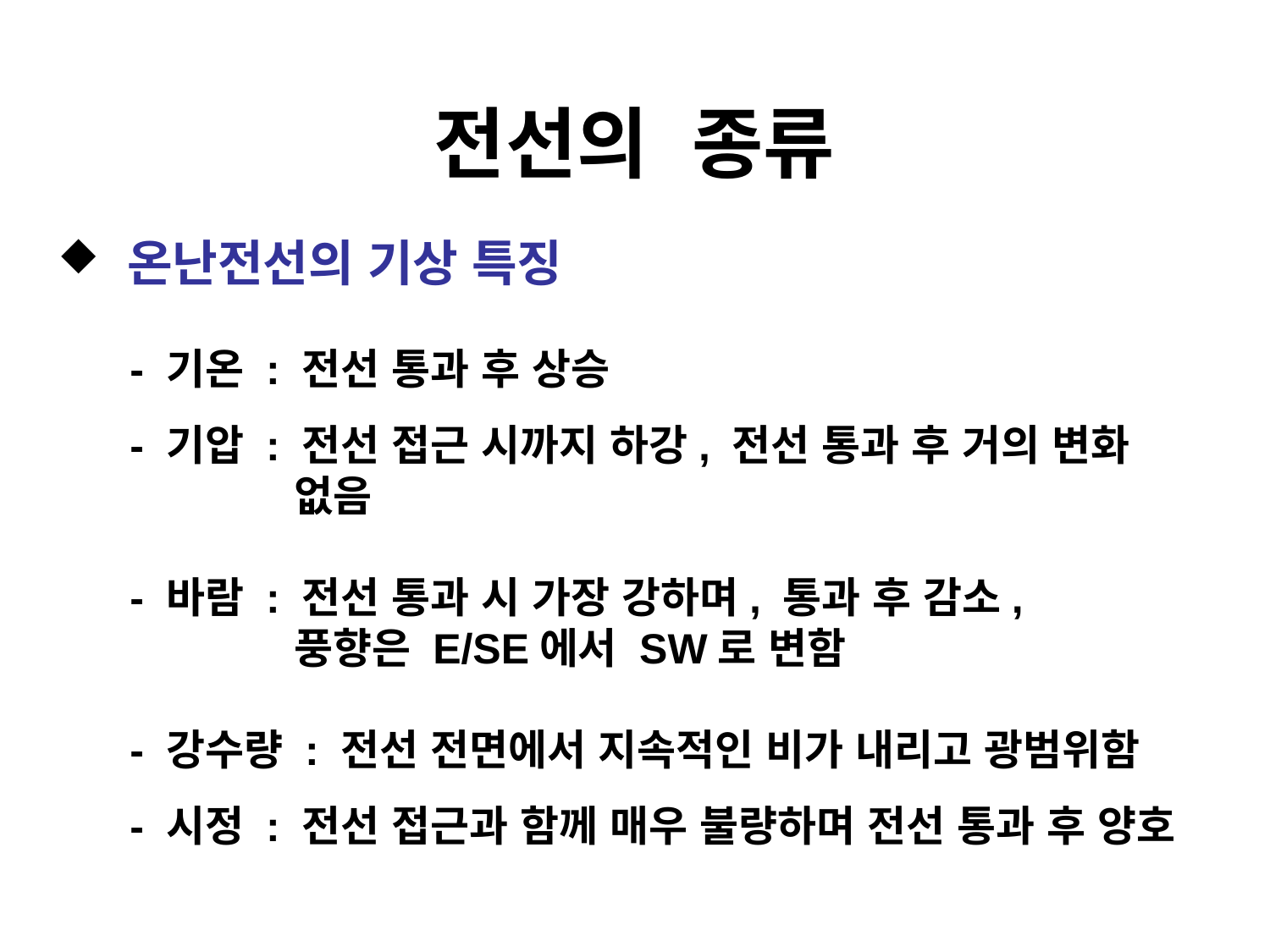

# 전선의  종류
 온난전선의 기상 특징
     - 기온 : 전선 통과 후 상승
     - 기압 : 전선 접근 시까지 하강, 전선 통과 후 거의 변화
                  없음
     - 바람 : 전선 통과 시 가장 강하며, 통과 후 감소,
                  풍향은 E/SE에서 SW로 변함
     - 강수량 : 전선 전면에서 지속적인 비가 내리고 광범위함
     - 시정 : 전선 접근과 함께 매우 불량하며 전선 통과 후 양호